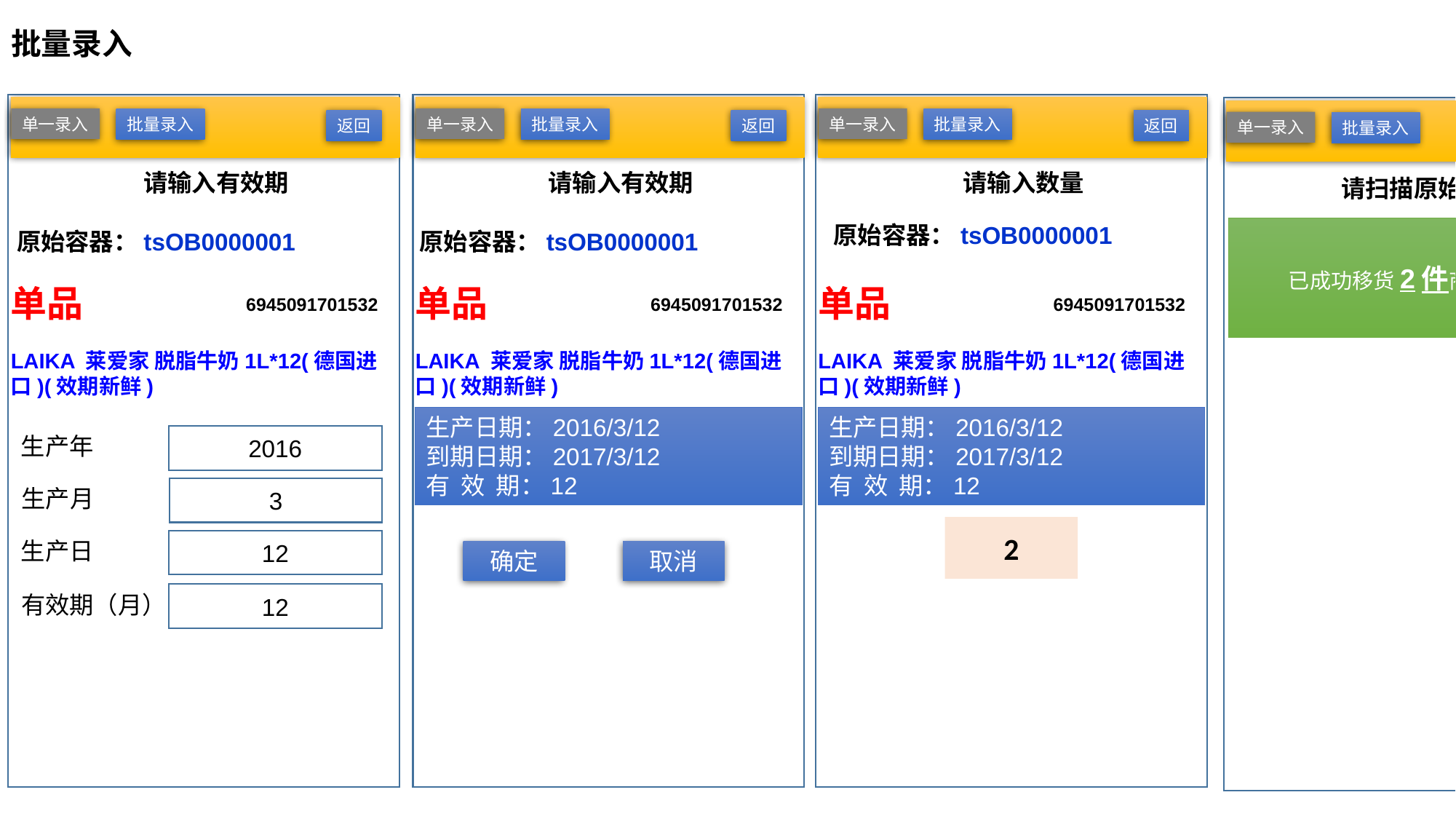

# 批量录入

单一录入
单一录入
单一录入
批量录入
批量录入
批量录入
返回
返回
返回
单一录入
批量录入
返回
请输入有效期
请输入有效期
请输入数量
请扫描原始容器
原始容器：tsOB0000001
原始容器：tsOB0000001
原始容器：tsOB0000001
已成功移货2件商品有效期
单品
6945091701532
LAIKA 莱爱家 脱脂牛奶1L*12(德国进口)(效期新鲜)
单品
6945091701532
LAIKA 莱爱家 脱脂牛奶1L*12(德国进口)(效期新鲜)
单品
6945091701532
LAIKA 莱爱家 脱脂牛奶1L*12(德国进口)(效期新鲜)
生产日期：2016/3/12
到期日期：2017/3/12
有  效  期：12
生产日期：2016/3/12
到期日期：2017/3/12
有  效  期：12
生产年
2016
生产月
3
2
生产日
12
确定
取消
有效期（月）
12